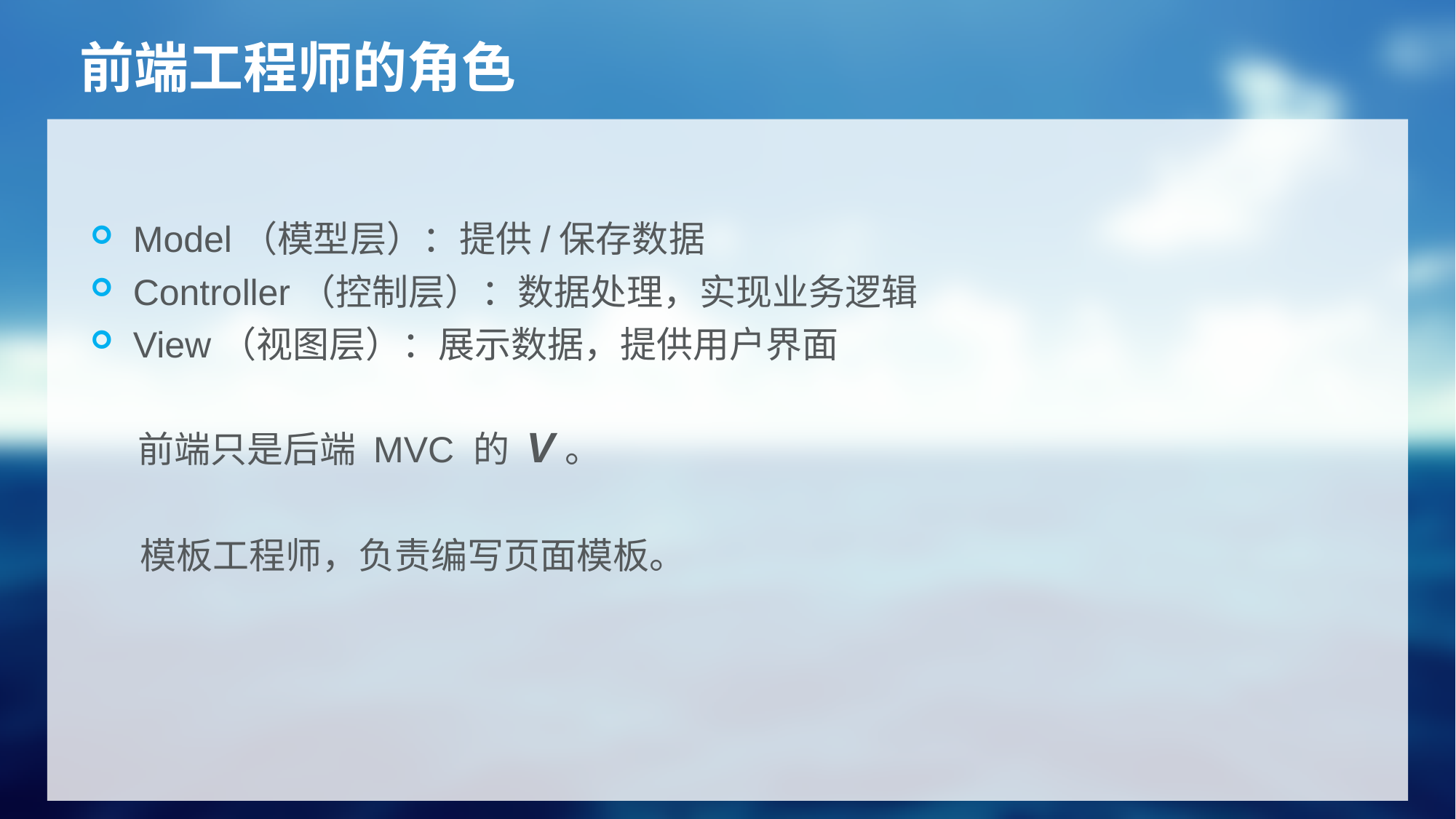

# 前端工程师的角色

Model（模型层）：提供/保存数据
Controller（控制层）：数据处理，实现业务逻辑
View（视图层）：展示数据，提供用户界面

      前端只是后端 MVC 的 V。

     模板工程师，负责编写页面模板。